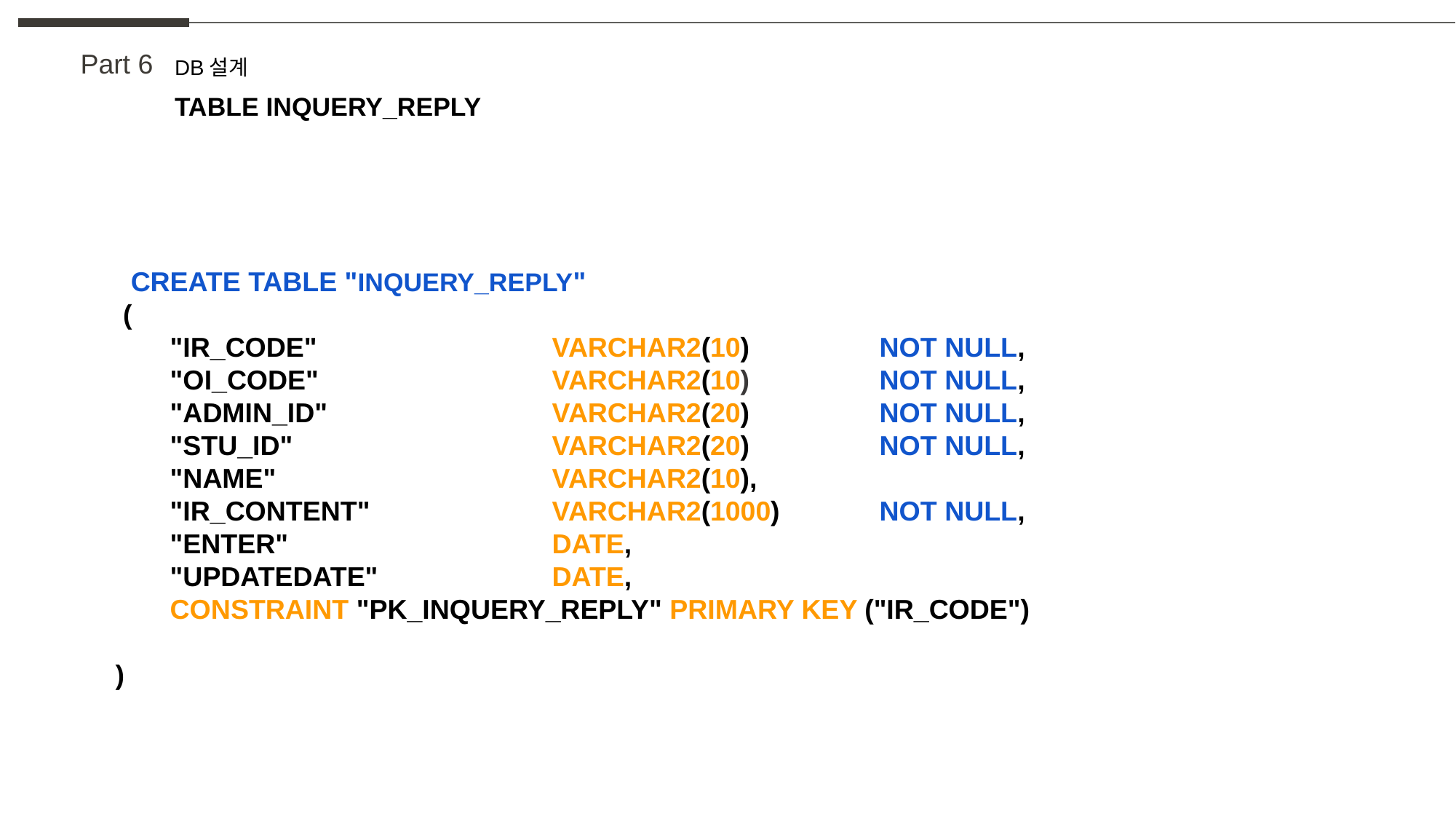

Part 6
DB설계
TABLE INQUERY_REPLY

  CREATE TABLE "INQUERY_REPLY"
 (
"IR_CODE" 			VARCHAR2(10) 		NOT NULL,
"OI_CODE" 			VARCHAR2(10) 		NOT NULL,
"ADMIN_ID" 		VARCHAR2(20)		NOT NULL,
"STU_ID" 			VARCHAR2(20) 		NOT NULL,
"NAME" 			VARCHAR2(10),
"IR_CONTENT" 		VARCHAR2(1000) 	NOT NULL,
"ENTER" 			DATE,
"UPDATEDATE" 		DATE,
CONSTRAINT "PK_INQUERY_REPLY" PRIMARY KEY ("IR_CODE")

)